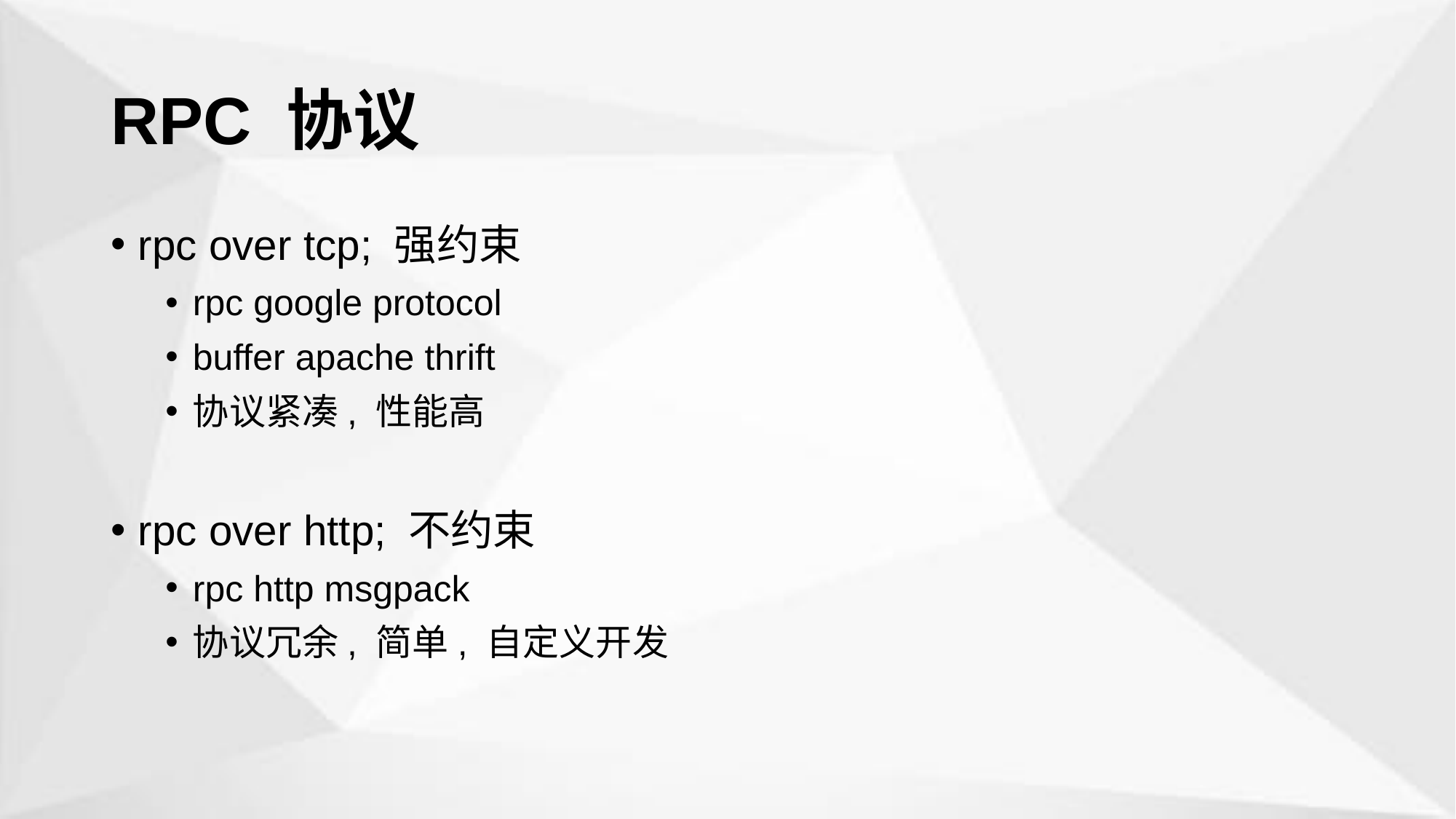

# RPC 协议
rpc over tcp; 强约束
rpc google protocol
buffer apache thrift
协议紧凑, 性能⾼

rpc over http; 不约束
rpc http msgpack
协议冗余, 简单, 自定义开发